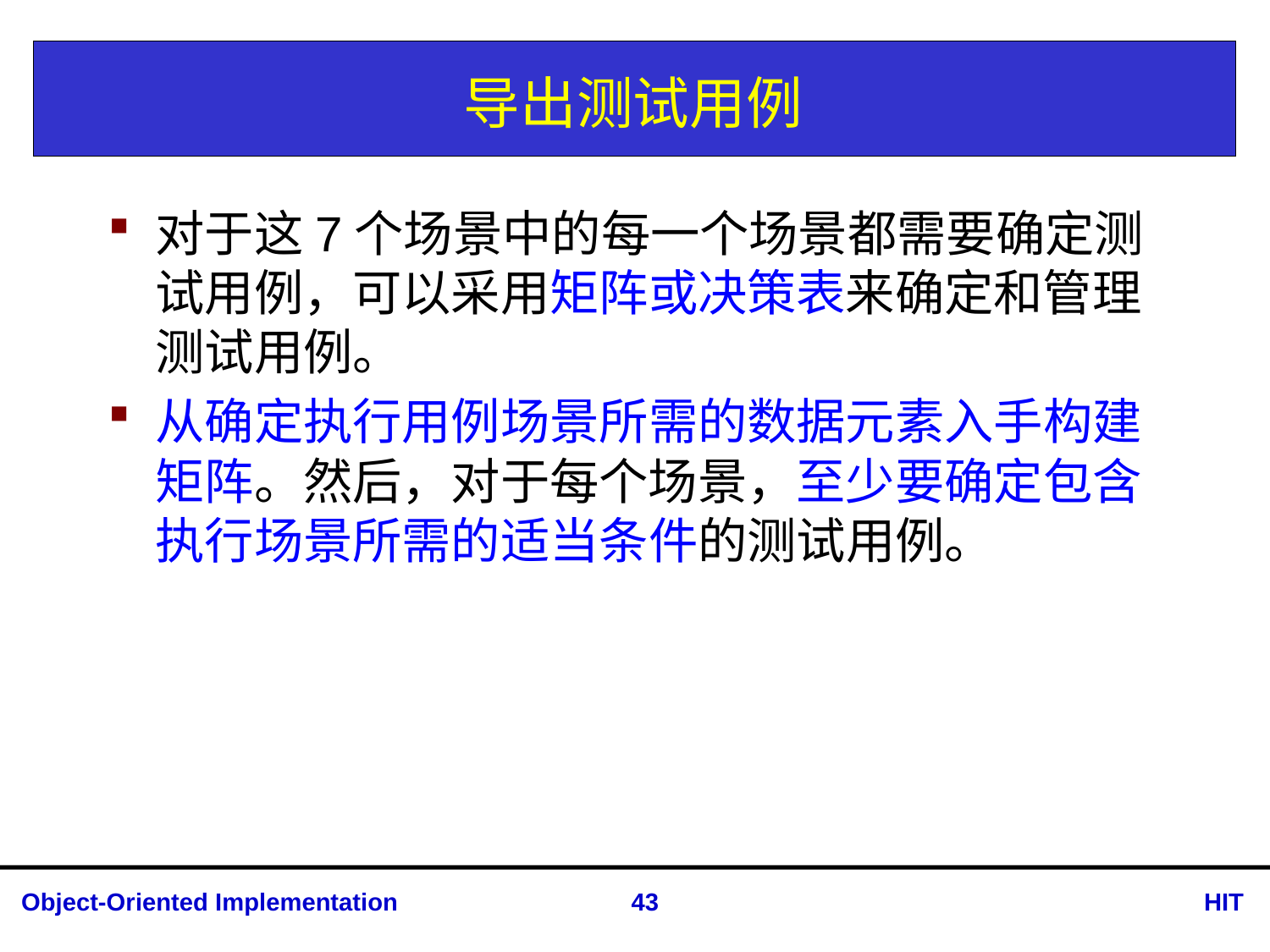

# 导出测试用例
对于这7个场景中的每一个场景都需要确定测试用例，可以采用矩阵或决策表来确定和管理测试用例。
从确定执行用例场景所需的数据元素入手构建矩阵。然后，对于每个场景，至少要确定包含执行场景所需的适当条件的测试用例。